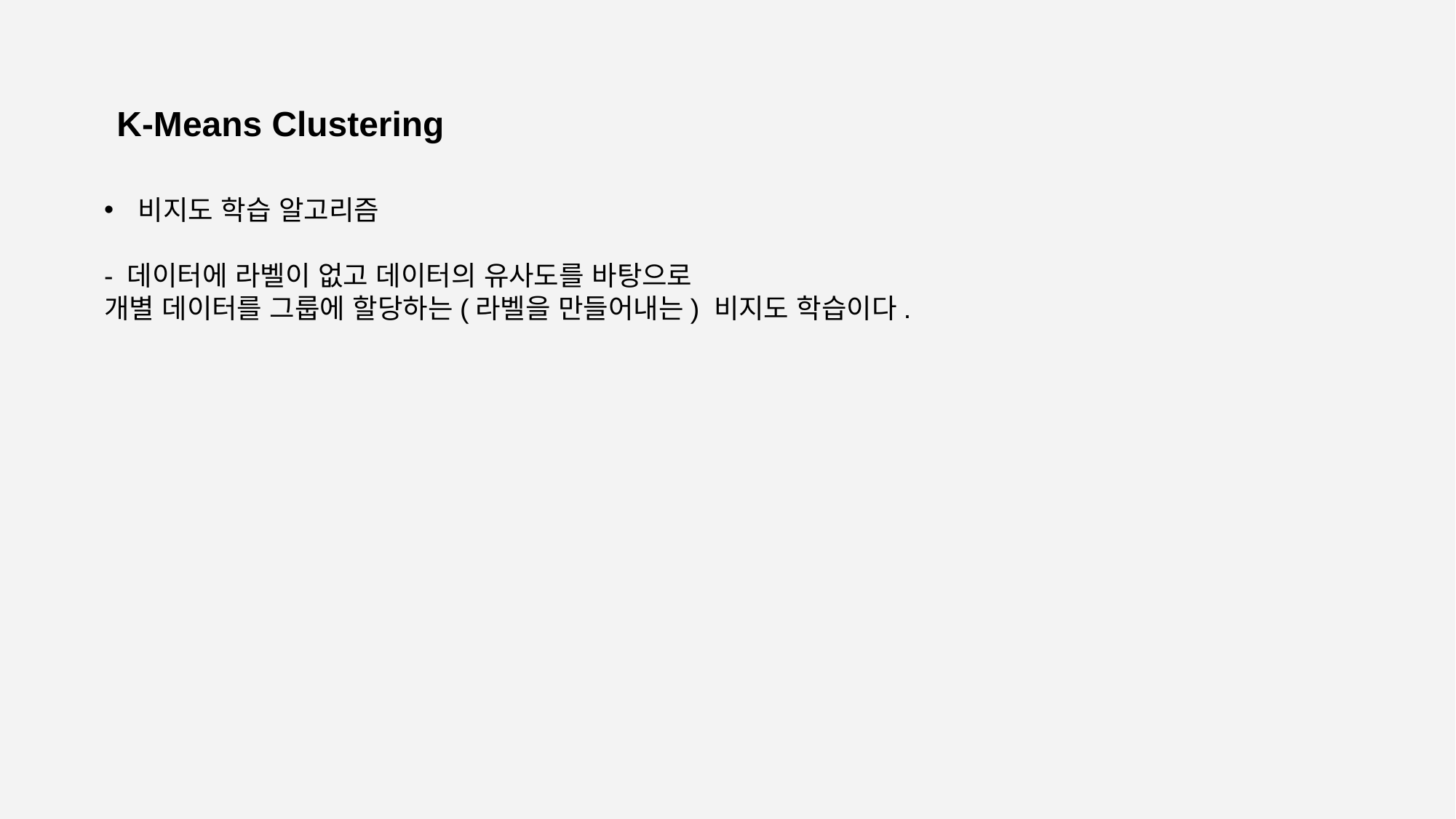

K-Means Clustering
비지도 학습 알고리즘

- 데이터에 라벨이 없고 데이터의 유사도를 바탕으로
개별 데이터를 그룹에 할당하는(라벨을 만들어내는) 비지도 학습이다.